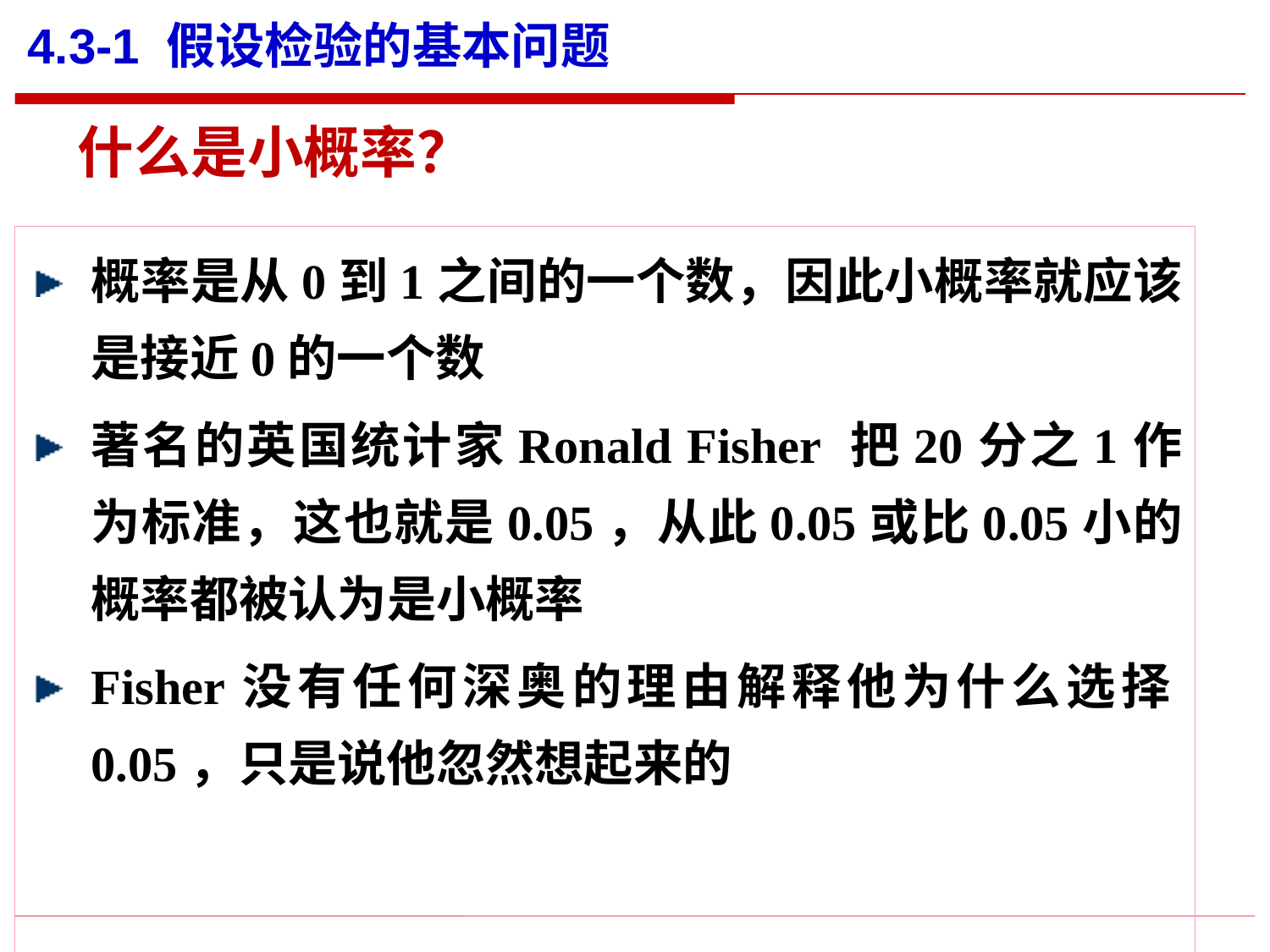

4.3-1 假设检验的基本问题
# 什么是小概率？
概率是从0到1之间的一个数，因此小概率就应该是接近0的一个数
著名的英国统计家Ronald Fisher 把20分之1作为标准，这也就是0.05，从此0.05或比0.05小的概率都被认为是小概率
Fisher没有任何深奥的理由解释他为什么选择0.05，只是说他忽然想起来的